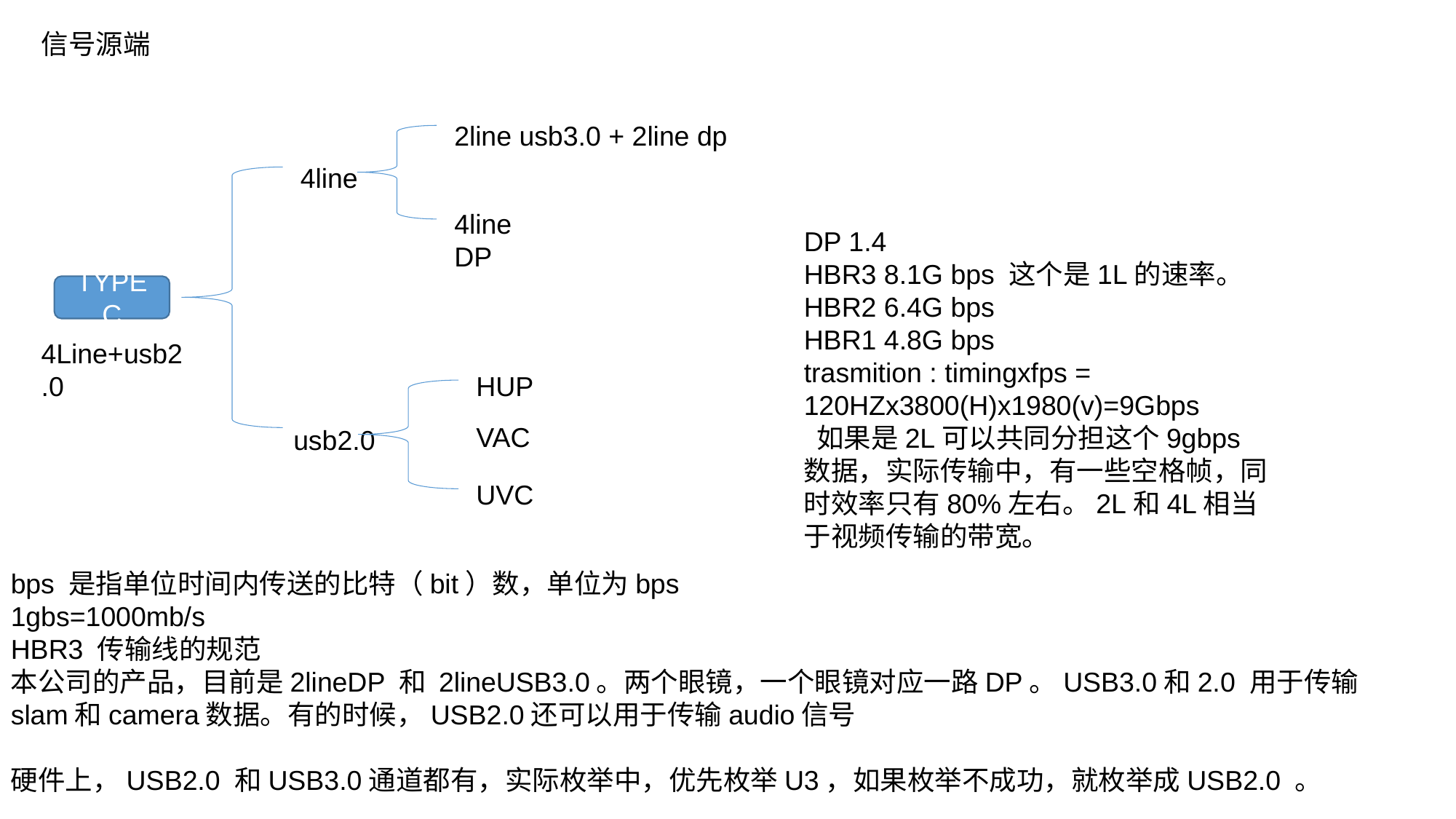

信号源端
2line usb3.0 + 2line dp

4line

4line  DP
TYPEC
4Line+usb2.0
HUP

VAC
usb2.0
UVC
DP 1.4
HBR3 8.1G bps 这个是1L的速率。
HBR2 6.4G bps
HBR1 4.8G bps
trasmition : timingxfps = 120HZx3800(H)x1980(v)=9Gbps
 如果是2L可以共同分担这个9gbps数据，实际传输中，有一些空格帧，同时效率只有80%左右。2L和4L相当于视频传输的带宽。
bps 是指单位时间内传送的比特（bit）数，单位为bps
1gbs=1000mb/s
HBR3 传输线的规范
本公司的产品，目前是2lineDP 和 2lineUSB3.0。两个眼镜，一个眼镜对应一路DP。USB3.0和2.0 用于传输slam和camera数据。有的时候，USB2.0还可以用于传输audio信号

硬件上，USB2.0 和USB3.0通道都有，实际枚举中，优先枚举U3，如果枚举不成功，就枚举成USB2.0 。